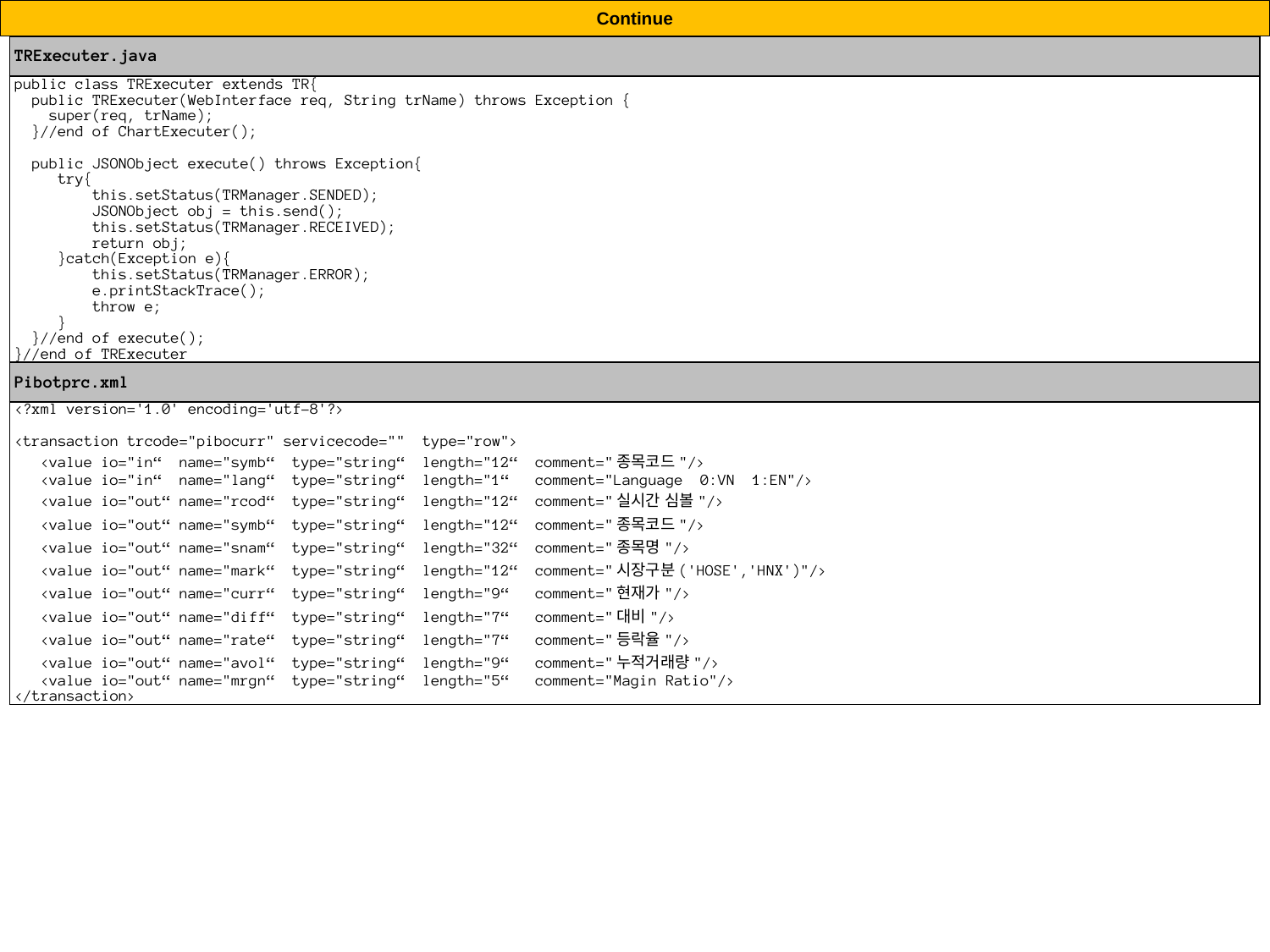

Continue
| TRExecuter.java |
| --- |
| public class TRExecuter extends TR{ public TRExecuter(WebInterface req, String trName) throws Exception { super(req, trName); }//end of ChartExecuter(); public JSONObject execute() throws Exception{ try{ this.setStatus(TRManager.SENDED); JSONObject obj = this.send(); this.setStatus(TRManager.RECEIVED); return obj; }catch(Exception e){ this.setStatus(TRManager.ERROR); e.printStackTrace(); throw e; } }//end of execute(); }//end of TRExecuter |
| Pibotprc.xml |
| <?xml version='1.0' encoding='utf-8'?> <transaction trcode="pibocurr" servicecode="" type="row"> <value io="in“ name="symb“ type="string“ length="12“ comment="종목코드"/> <value io="in“ name="lang“ type="string“ length="1“ comment="Language 0:VN 1:EN"/> <value io="out“ name="rcod“ type="string“ length="12“ comment="실시간 심볼"/> <value io="out“ name="symb“ type="string“ length="12“ comment="종목코드"/> <value io="out“ name="snam“ type="string“ length="32“ comment="종목명"/> <value io="out“ name="mark“ type="string“ length="12“ comment="시장구분('HOSE','HNX')"/> <value io="out“ name="curr“ type="string“ length="9“ comment="현재가"/> <value io="out“ name="diff“ type="string“ length="7“ comment="대비"/> <value io="out“ name="rate“ type="string“ length="7“ comment="등락율"/> <value io="out“ name="avol“ type="string“ length="9“ comment="누적거래량"/> <value io="out“ name="mrgn“ type="string“ length="5“ comment="Magin Ratio"/> </transaction> |